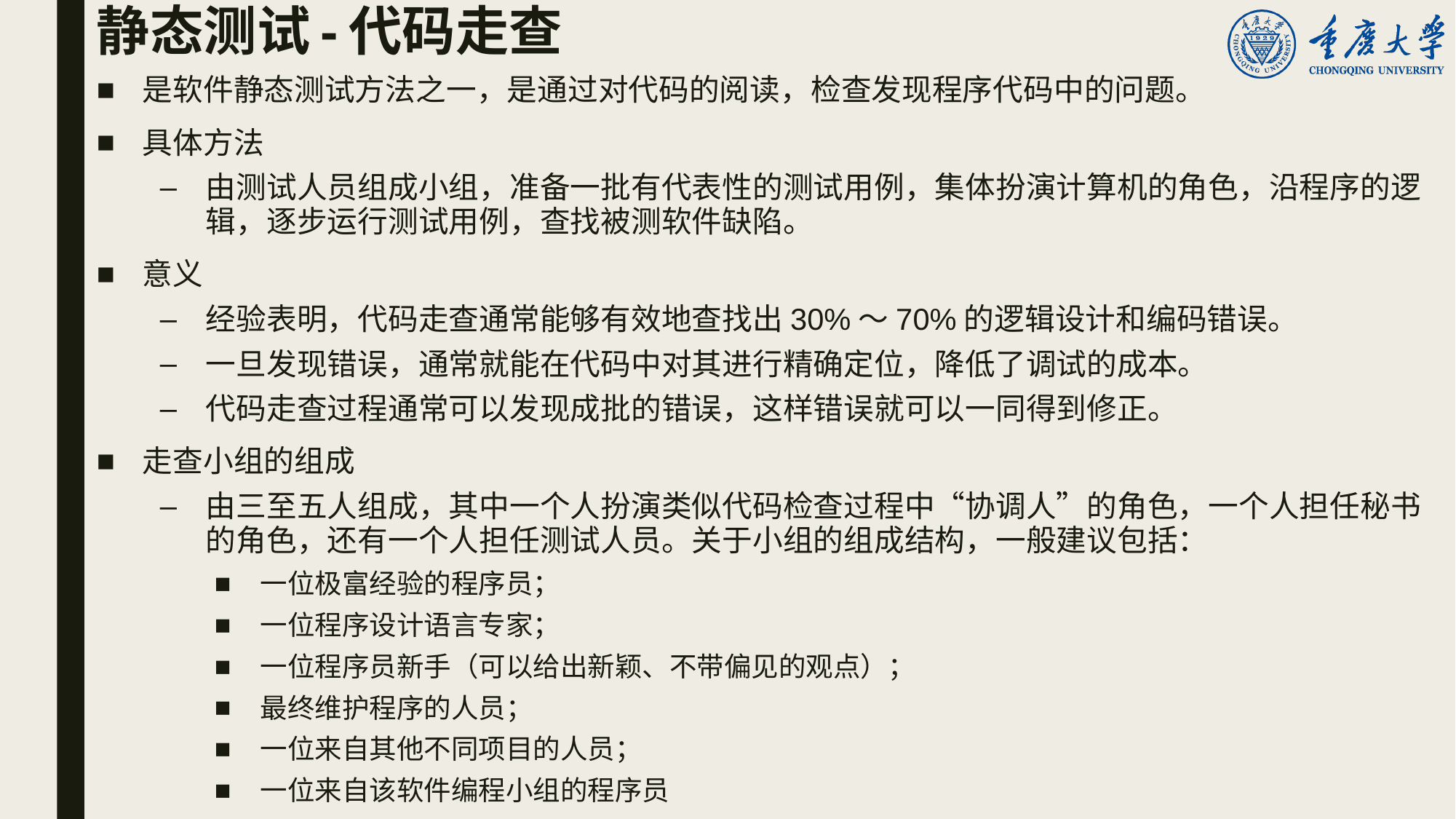

# 静态测试-代码走查
是软件静态测试方法之一，是通过对代码的阅读，检查发现程序代码中的问题。
具体方法
由测试人员组成小组，准备一批有代表性的测试用例，集体扮演计算机的角色，沿程序的逻辑，逐步运行测试用例，查找被测软件缺陷。
意义
经验表明，代码走查通常能够有效地查找出30%～70%的逻辑设计和编码错误。
一旦发现错误，通常就能在代码中对其进行精确定位，降低了调试的成本。
代码走查过程通常可以发现成批的错误，这样错误就可以一同得到修正。
走查小组的组成
由三至五人组成，其中一个人扮演类似代码检查过程中“协调人”的角色，一个人担任秘书的角色，还有一个人担任测试人员。关于小组的组成结构，一般建议包括：
一位极富经验的程序员；
一位程序设计语言专家；
一位程序员新手（可以给出新颖、不带偏见的观点）；
最终维护程序的人员；
一位来自其他不同项目的人员；
一位来自该软件编程小组的程序员